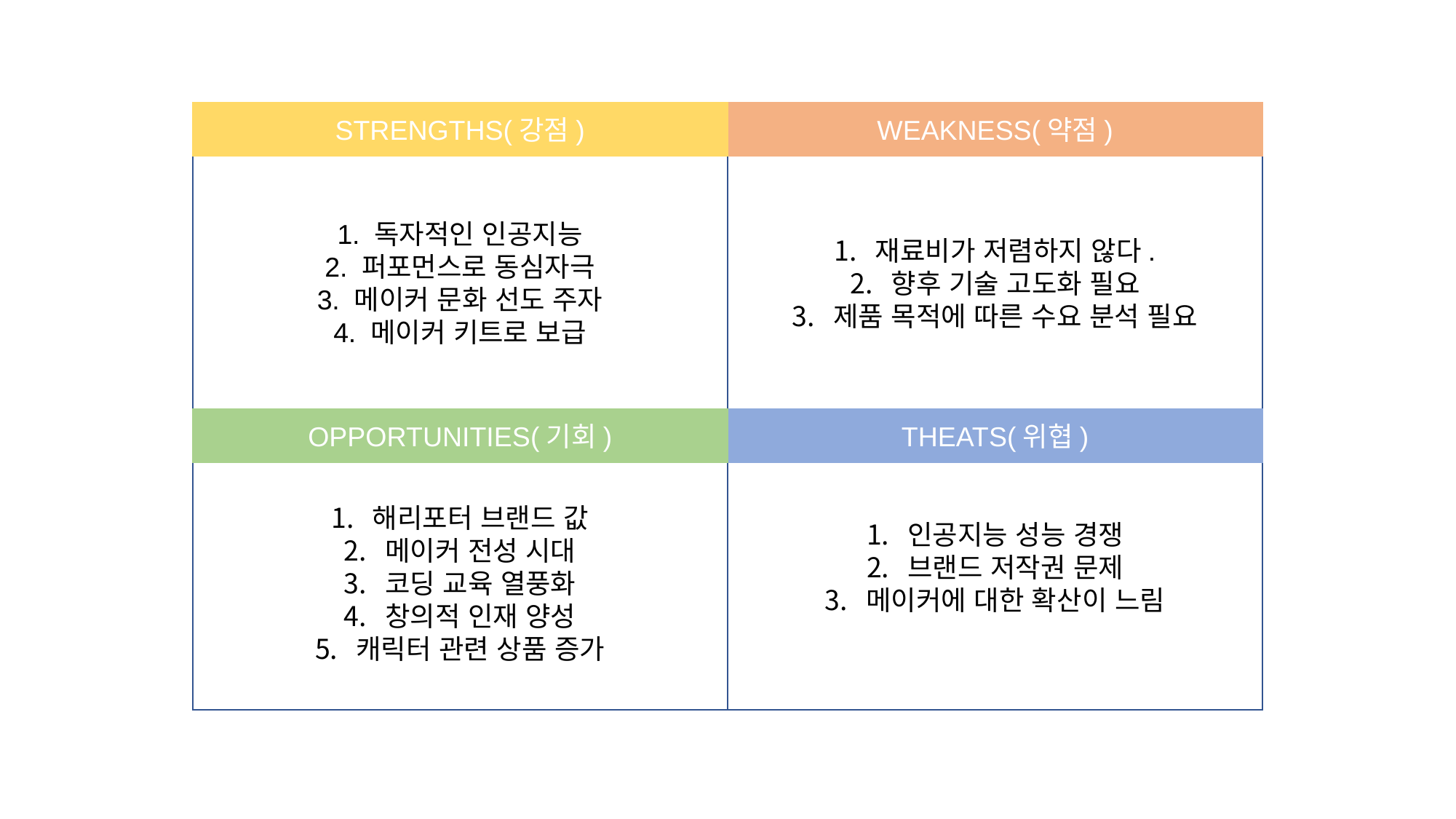

STRENGTHS(강점)
WEAKNESS(약점)
1. 독자적인 인공지능
2. 퍼포먼스로 동심자극
3. 메이커 문화 선도 주자
4. 메이커 키트로 보급
재료비가 저렴하지 않다.
향후 기술 고도화 필요
제품 목적에 따른 수요 분석 필요
OPPORTUNITIES(기회)
THEATS(위협)
인공지능 성능 경쟁
브랜드 저작권 문제
메이커에 대한 확산이 느림

해리포터 브랜드 값
메이커 전성 시대
코딩 교육 열풍화
창의적 인재 양성
캐릭터 관련 상품 증가